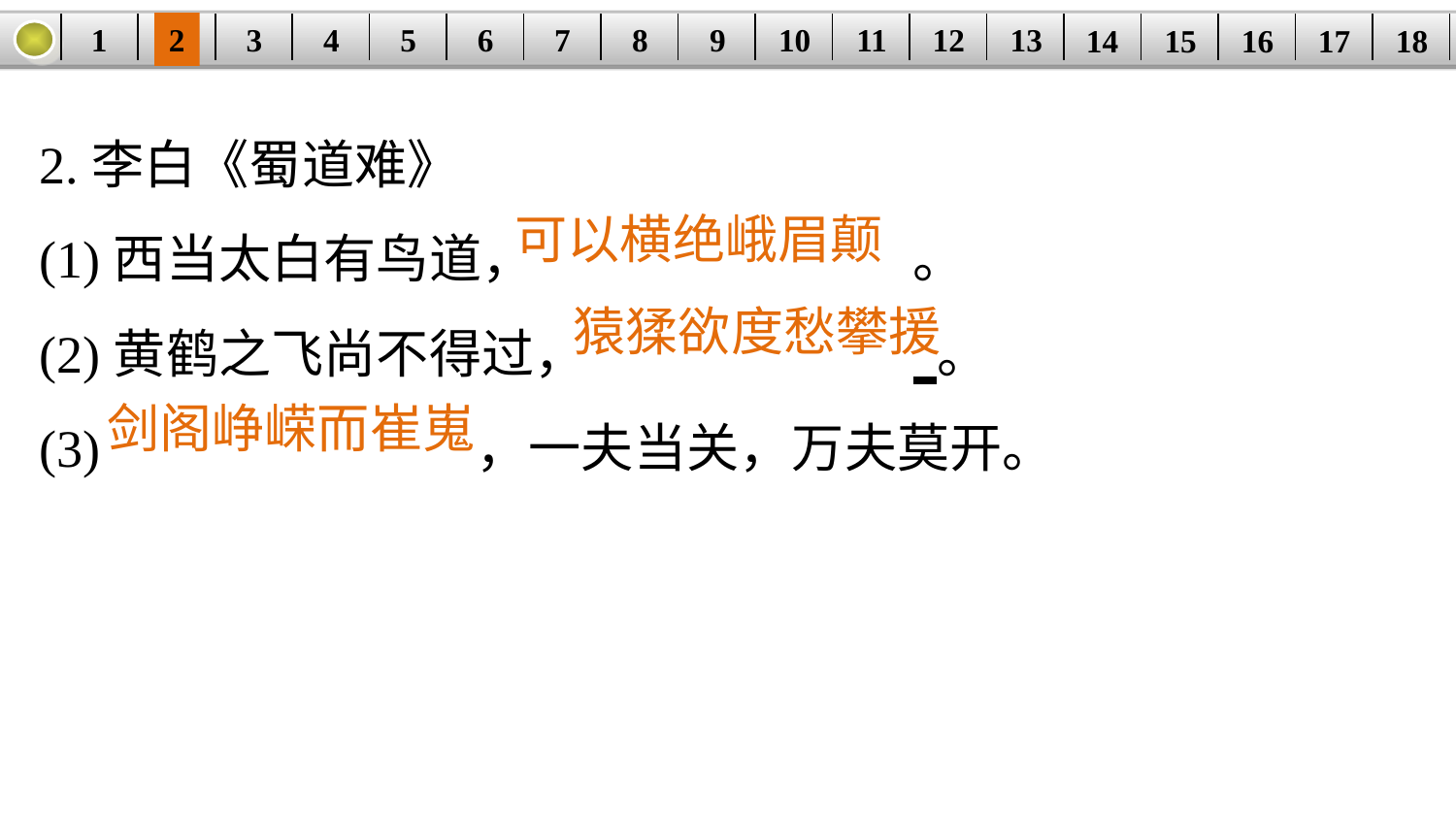

1
2
3
4
5
6
7
8
9
10
11
12
13
14
15
16
17
18
|  |  |  |  |  |  |  |  |  |  |  |  |  |  |  |  |  |  |
| --- | --- | --- | --- | --- | --- | --- | --- | --- | --- | --- | --- | --- | --- | --- | --- | --- | --- |

2.李白《蜀道难》
(1)西当太白有鸟道，			。
(2)黄鹤之飞尚不得过，			  。
(3)			，一夫当关，万夫莫开。
可以横绝峨眉颠
猿猱欲度愁攀援
剑阁峥嵘而崔嵬